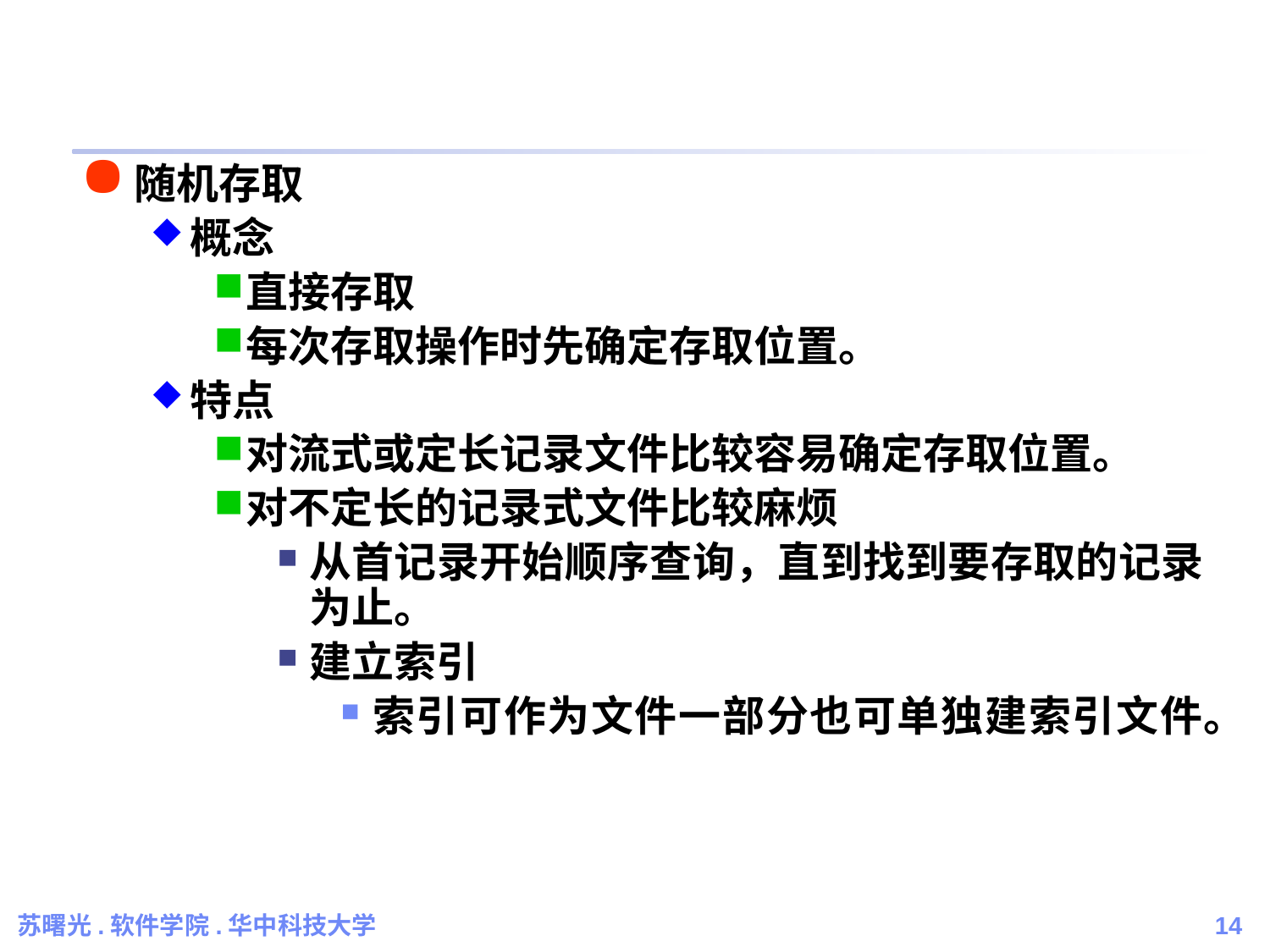

随机存取
概念
直接存取
每次存取操作时先确定存取位置。
特点
对流式或定长记录文件比较容易确定存取位置。
对不定长的记录式文件比较麻烦
从首记录开始顺序查询，直到找到要存取的记录为止。
建立索引
索引可作为文件一部分也可单独建索引文件。
苏曙光.软件学院.华中科技大学
14